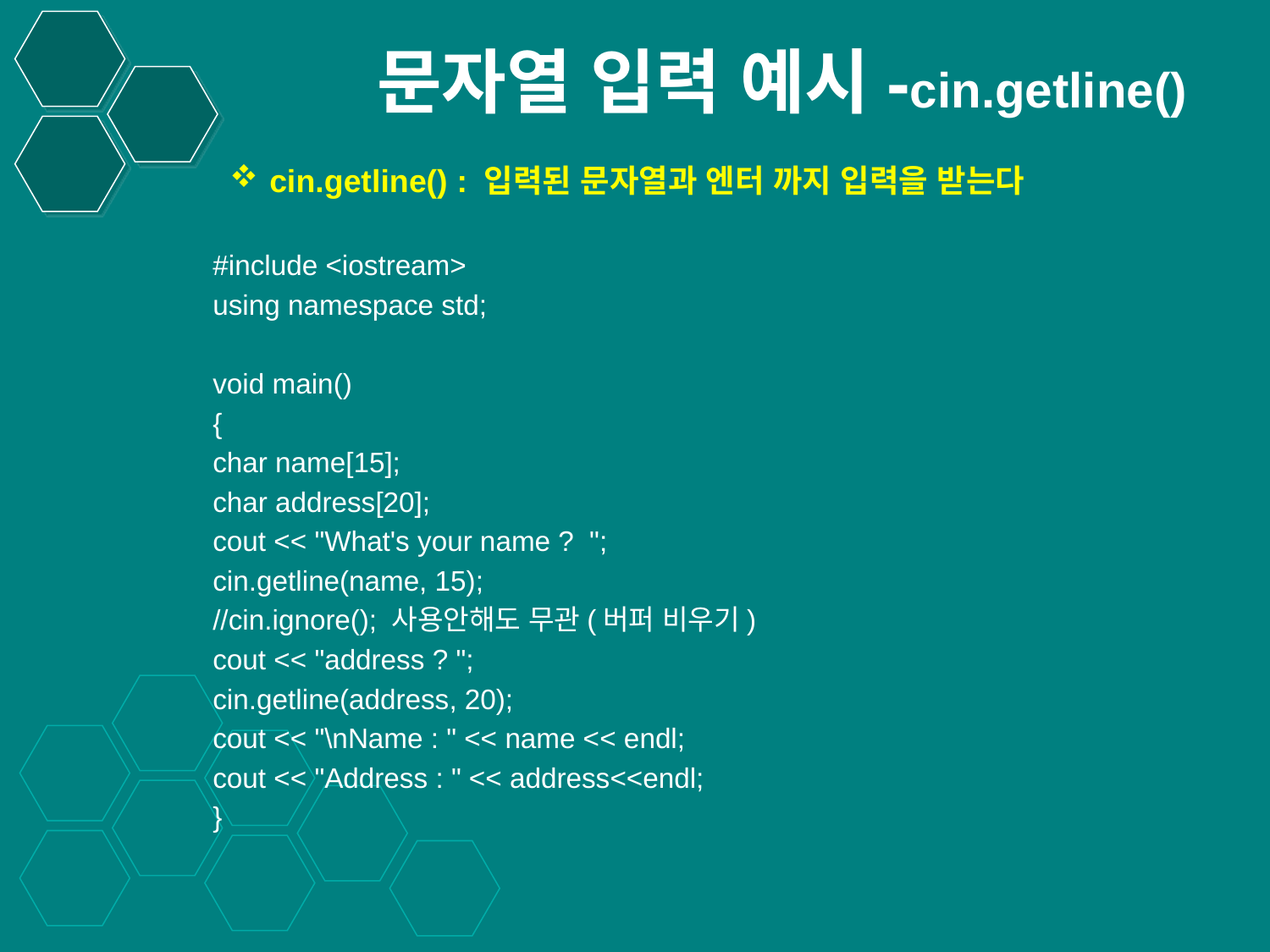

문자열 입력 예시-cin.getline()
cin.getline() : 입력된 문자열과 엔터 까지 입력을 받는다
#include <iostream>
using namespace std;

void main()
{
char name[15];
char address[20];
cout << "What's your name ?  ";
cin.getline(name, 15);
//cin.ignore(); 사용안해도 무관(버퍼 비우기)
cout << "address ? ";
cin.getline(address, 20);
cout << "\nName : " << name << endl;
cout << "Address : " << address<<endl;
}